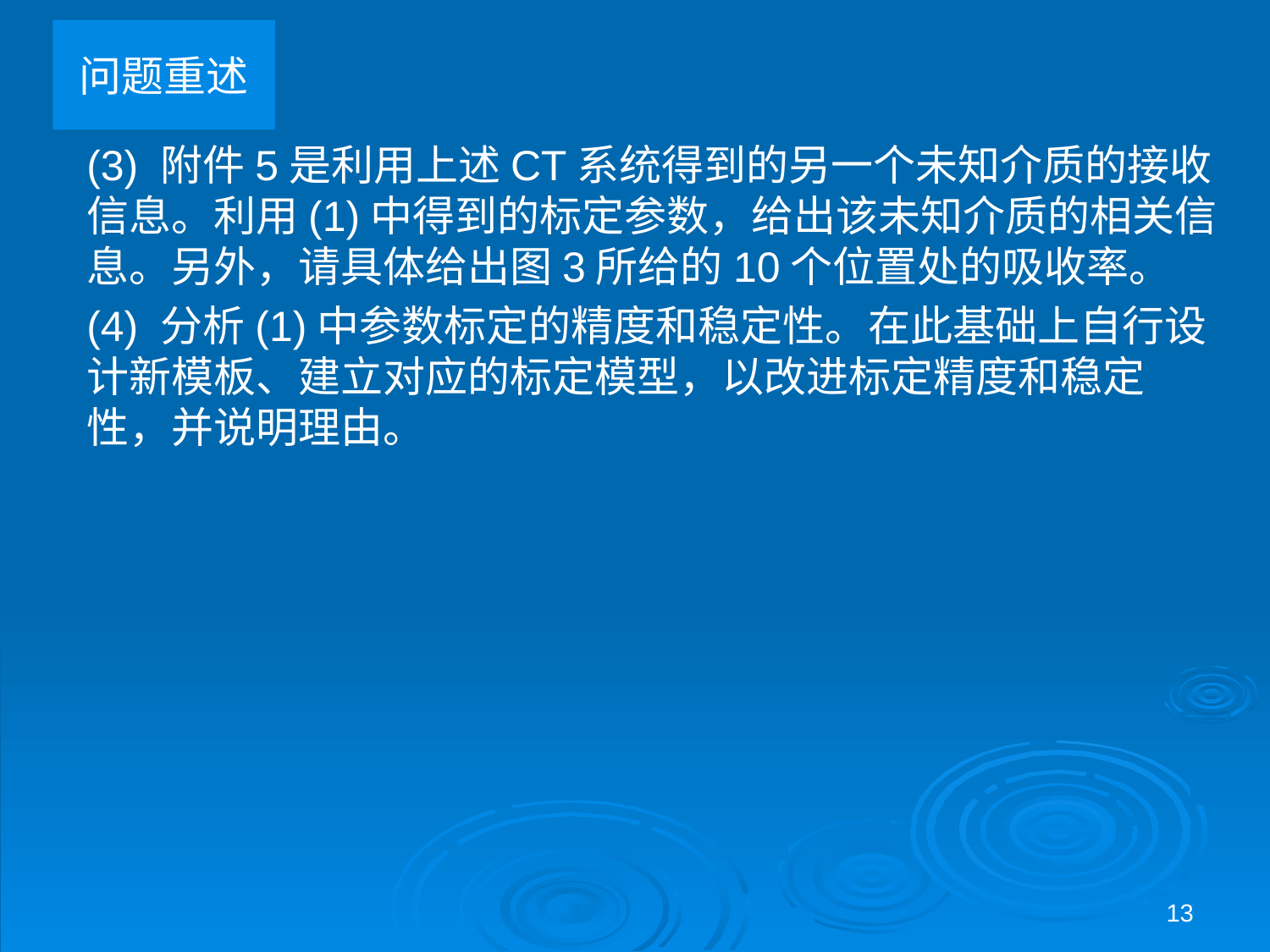

问题重述
(3) 附件5是利用上述CT系统得到的另一个未知介质的接收信息。利用(1)中得到的标定参数，给出该未知介质的相关信息。另外，请具体给出图3所给的10个位置处的吸收率。
(4) 分析(1)中参数标定的精度和稳定性。在此基础上自行设计新模板、建立对应的标定模型，以改进标定精度和稳定性，并说明理由。
13